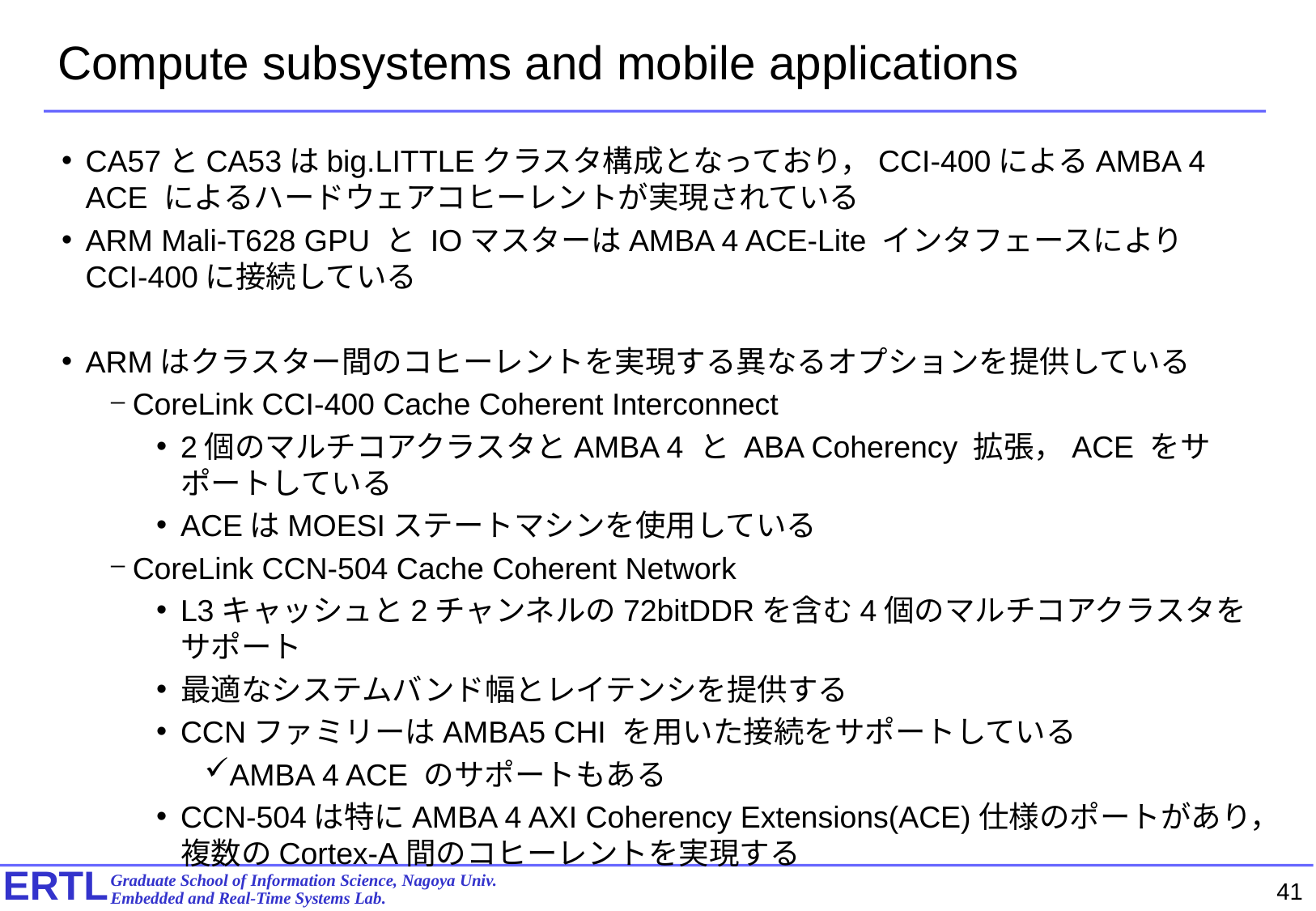

# Compute subsystems and mobile applications
CA57とCA53はbig.LITTLEクラスタ構成となっており，CCI-400によるAMBA 4 ACE によるハードウェアコヒーレントが実現されている
ARM Mali-T628 GPU と IOマスターはAMBA 4 ACE-Lite インタフェースによりCCI-400に接続している

ARMはクラスター間のコヒーレントを実現する異なるオプションを提供している
CoreLink CCI-400 Cache Coherent Interconnect
2個のマルチコアクラスタとAMBA 4 と ABA Coherency 拡張，ACE をサポートしている
ACEはMOESIステートマシンを使用している
CoreLink CCN-504 Cache Coherent Network
L3キャッシュと2チャンネルの72bitDDRを含む4個のマルチコアクラスタをサポート
最適なシステムバンド幅とレイテンシを提供する
CCNファミリーはAMBA5 CHI を用いた接続をサポートしている
AMBA 4 ACE のサポートもある
CCN-504は特にAMBA 4 AXI Coherency Extensions(ACE)仕様のポートがあり，複数のCortex-A間のコヒーレントを実現する

41